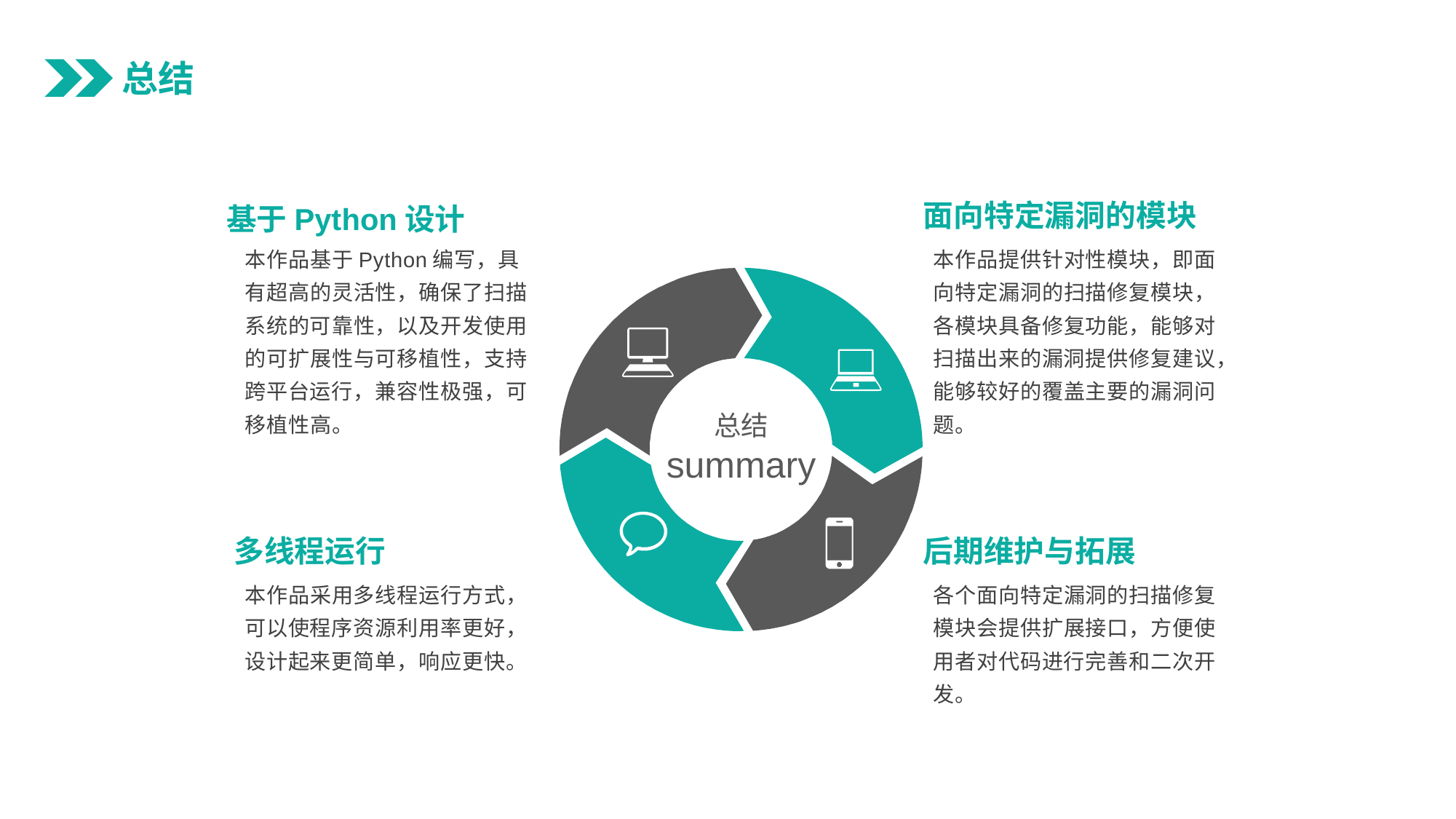

总结

面向特定漏洞的模块
基于Python设计
本作品提供针对性模块，即面向特定漏洞的扫描修复模块，各模块具备修复功能，能够对扫描出来的漏洞提供修复建议，能够较好的覆盖主要的漏洞问题。
本作品基于Python编写，具有超高的灵活性，确保了扫描系统的可靠性，以及开发使用的可扩展性与可移植性，支持跨平台运行，兼容性极强，可移植性高。

总结
summary

多线程运行
后期维护与拓展
本作品采用多线程运行方式，可以使程序资源利用率更好，设计起来更简单，响应更快。
各个面向特定漏洞的扫描修复模块会提供扩展接口，方便使用者对代码进行完善和二次开发。